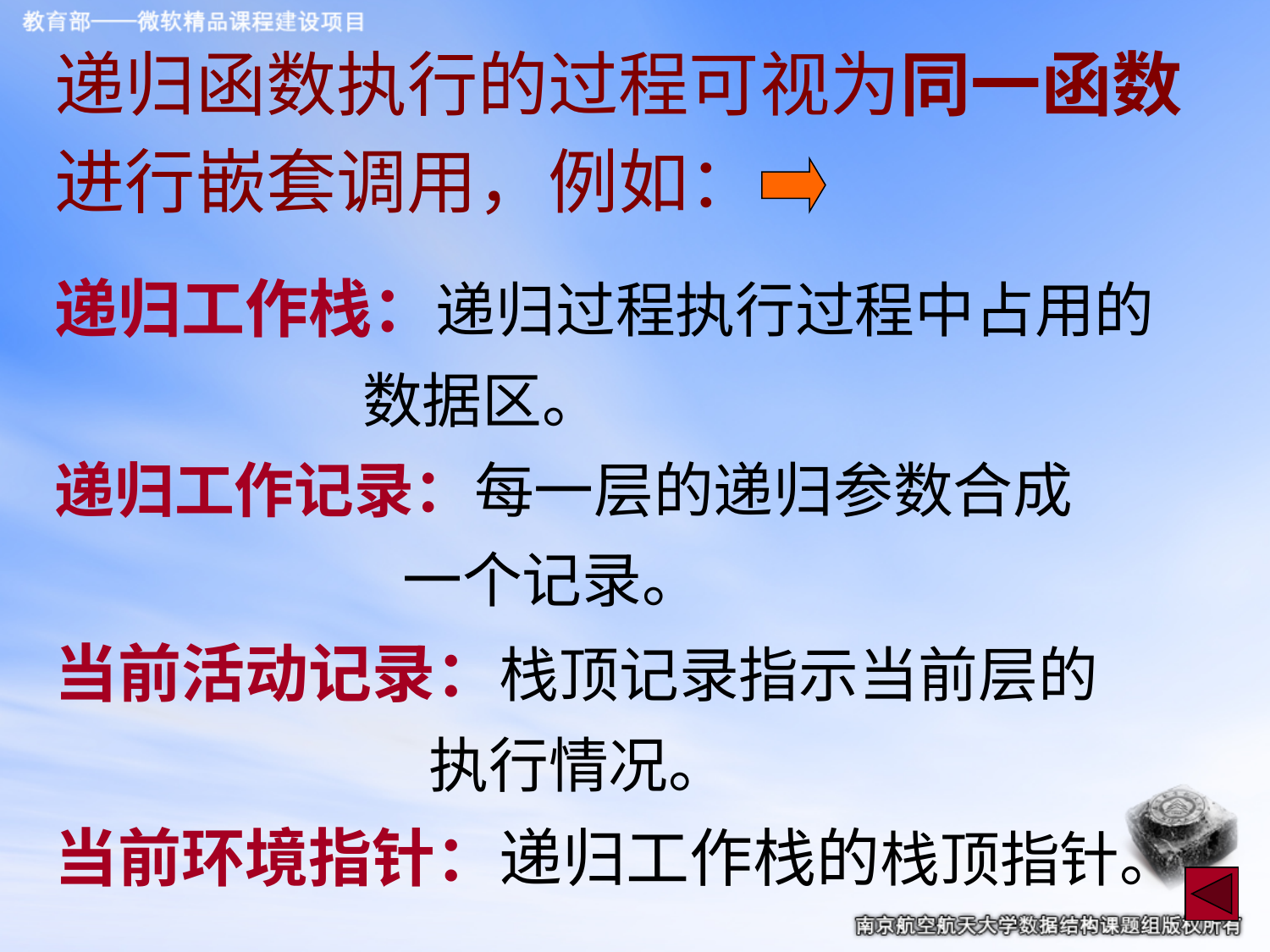

递归函数执行的过程可视为同一函数进行嵌套调用，例如：

递归工作栈：递归过程执行过程中占用的
                      数据区。
递归工作记录：每一层的递归参数合成
                         一个记录。
当前活动记录：栈顶记录指示当前层的
                           执行情况。
当前环境指针：递归工作栈的栈顶指针。